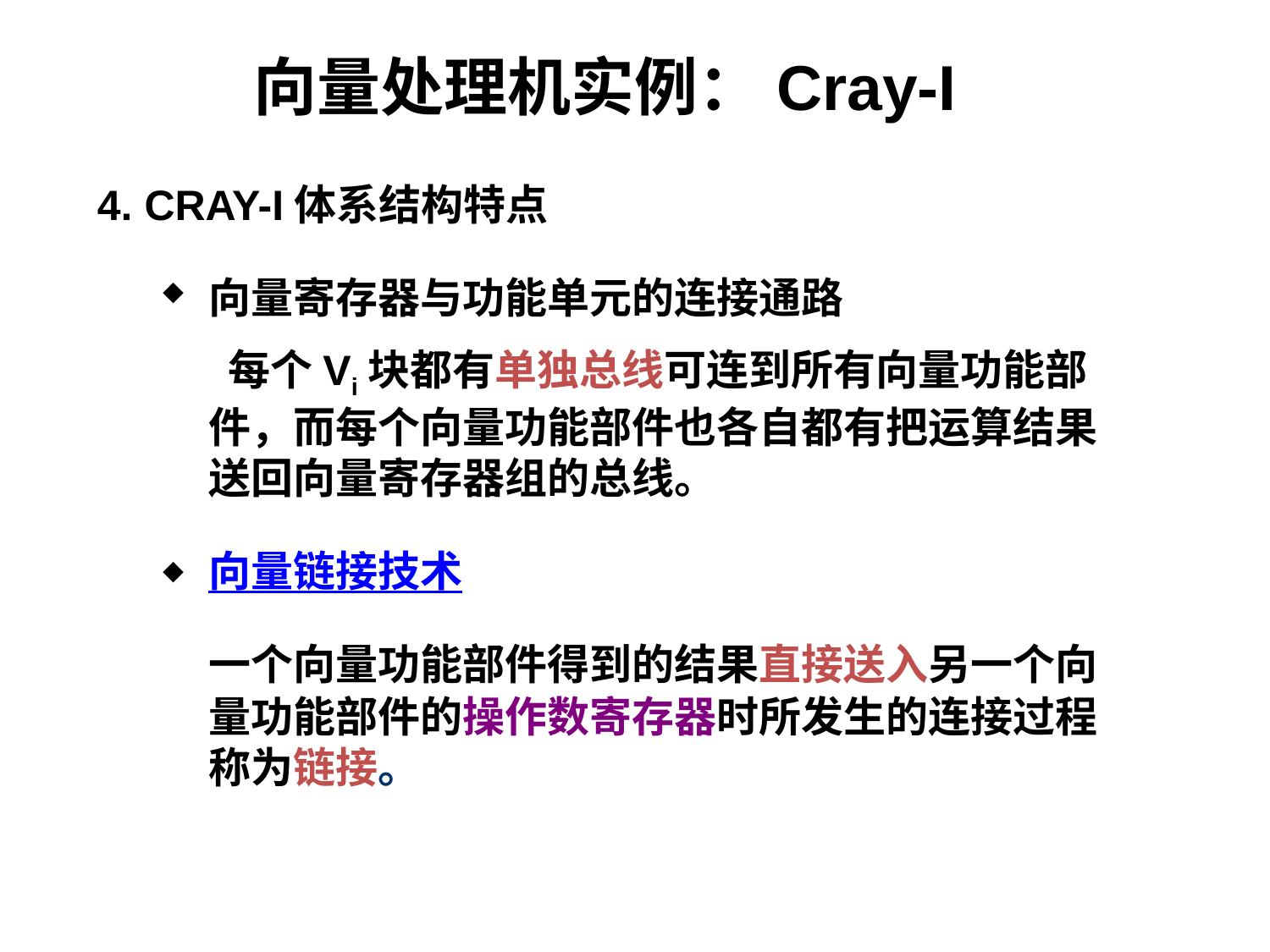

向量处理机实例：Cray-I
4. CRAY-I体系结构特点
向量寄存器与功能单元的连接通路
	 每个Vi块都有单独总线可连到所有向量功能部件，而每个向量功能部件也各自都有把运算结果送回向量寄存器组的总线。
向量链接技术
	一个向量功能部件得到的结果直接送入另一个向量功能部件的操作数寄存器时所发生的连接过程称为链接。